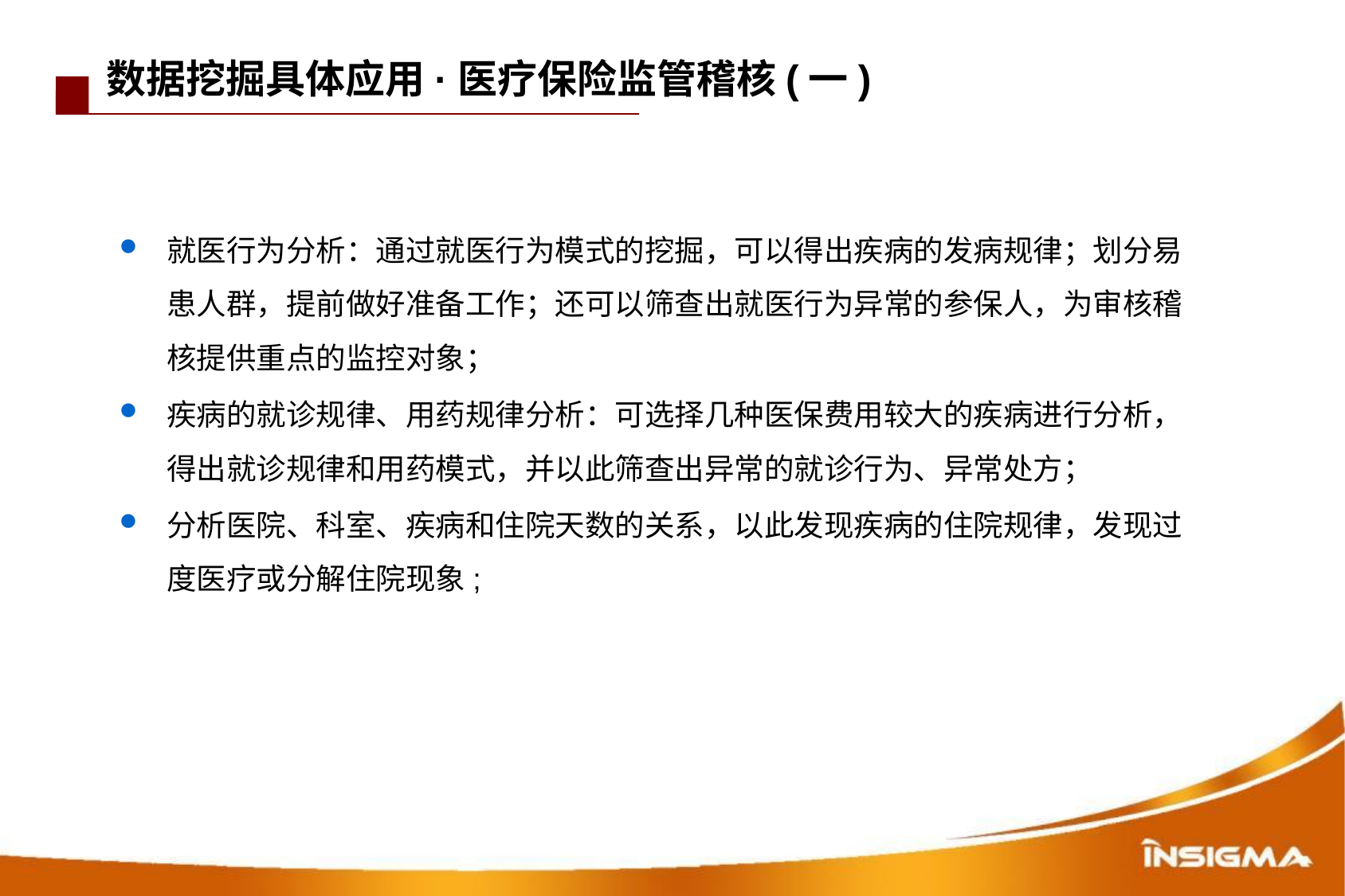

数据挖掘具体应用·医疗保险监管稽核(一)

就医行为分析：通过就医行为模式的挖掘，可以得出疾病的发病规律；划分易患人群，提前做好准备工作；还可以筛查出就医行为异常的参保人，为审核稽核提供重点的监控对象；
疾病的就诊规律、用药规律分析：可选择几种医保费用较大的疾病进行分析，得出就诊规律和用药模式，并以此筛查出异常的就诊行为、异常处方；
分析医院、科室、疾病和住院天数的关系，以此发现疾病的住院规律，发现过度医疗或分解住院现象;